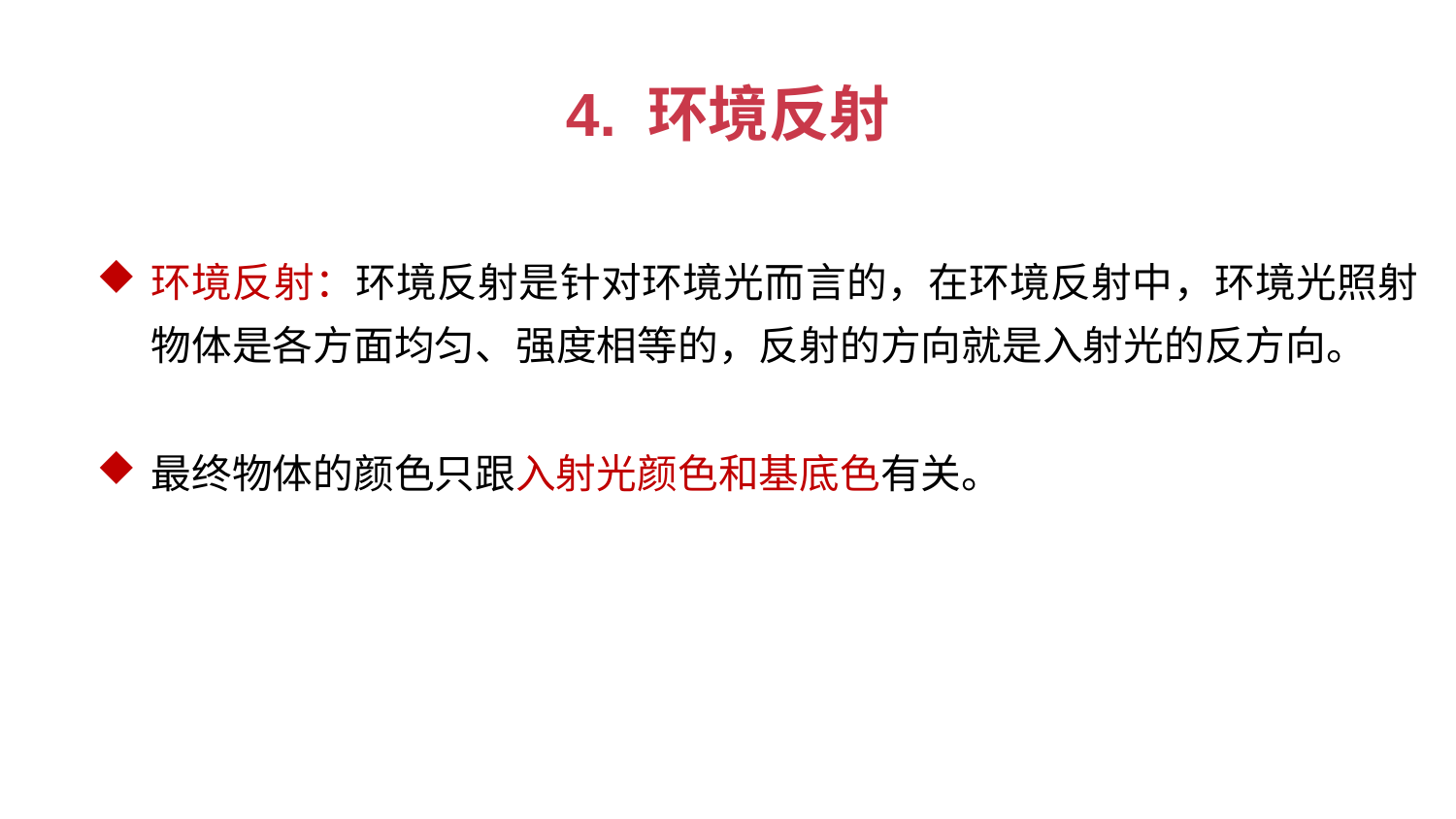

4. 环境反射
环境反射：环境反射是针对环境光而言的，在环境反射中，环境光照射物体是各方面均匀、强度相等的，反射的方向就是入射光的反方向。
最终物体的颜色只跟入射光颜色和基底色有关。